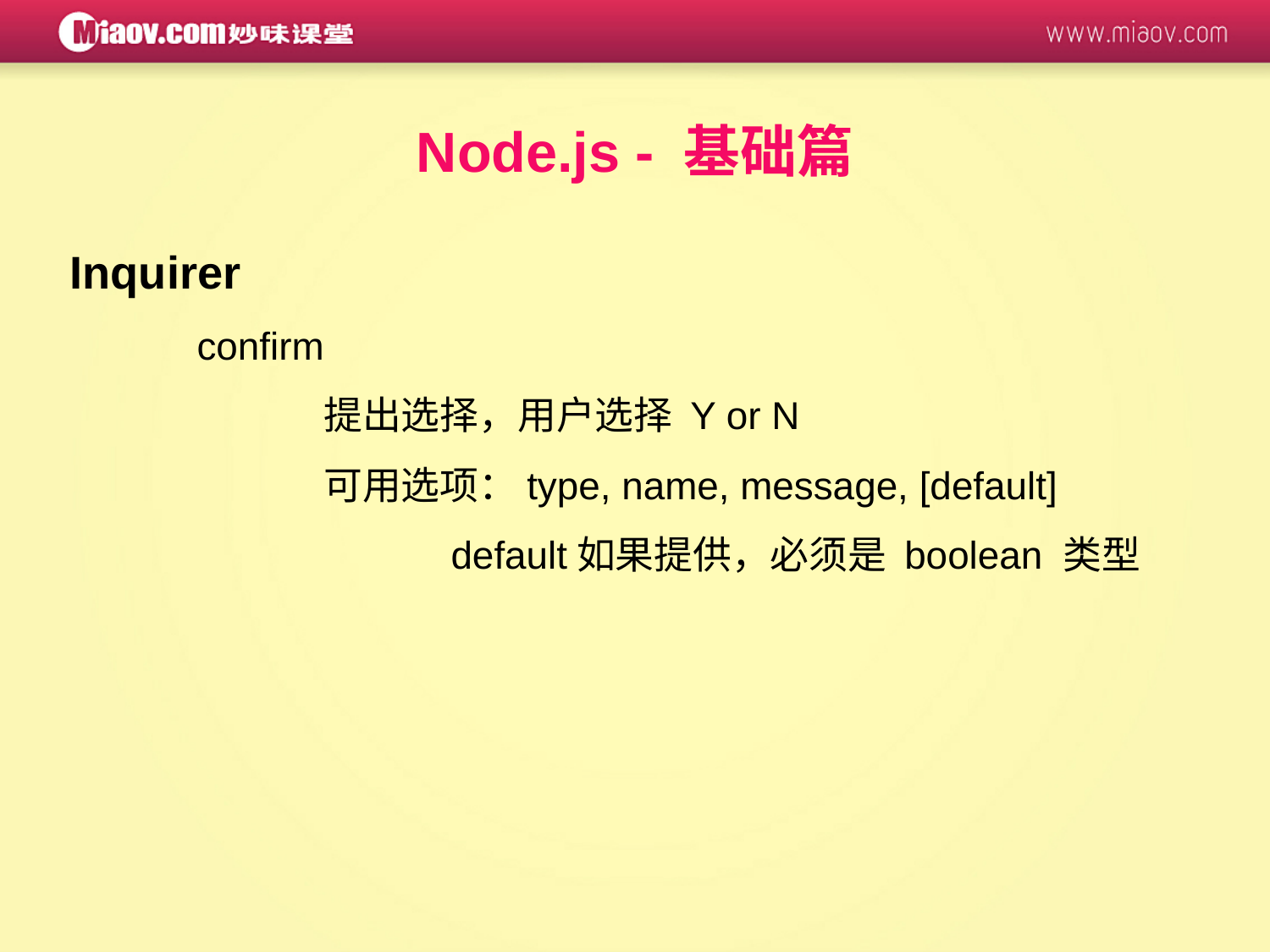

Node.js - 基础篇
Inquirer
	confirm
		提出选择，用户选择 Y or N
		可用选项：type, name, message, [default]
			default如果提供，必须是 boolean 类型